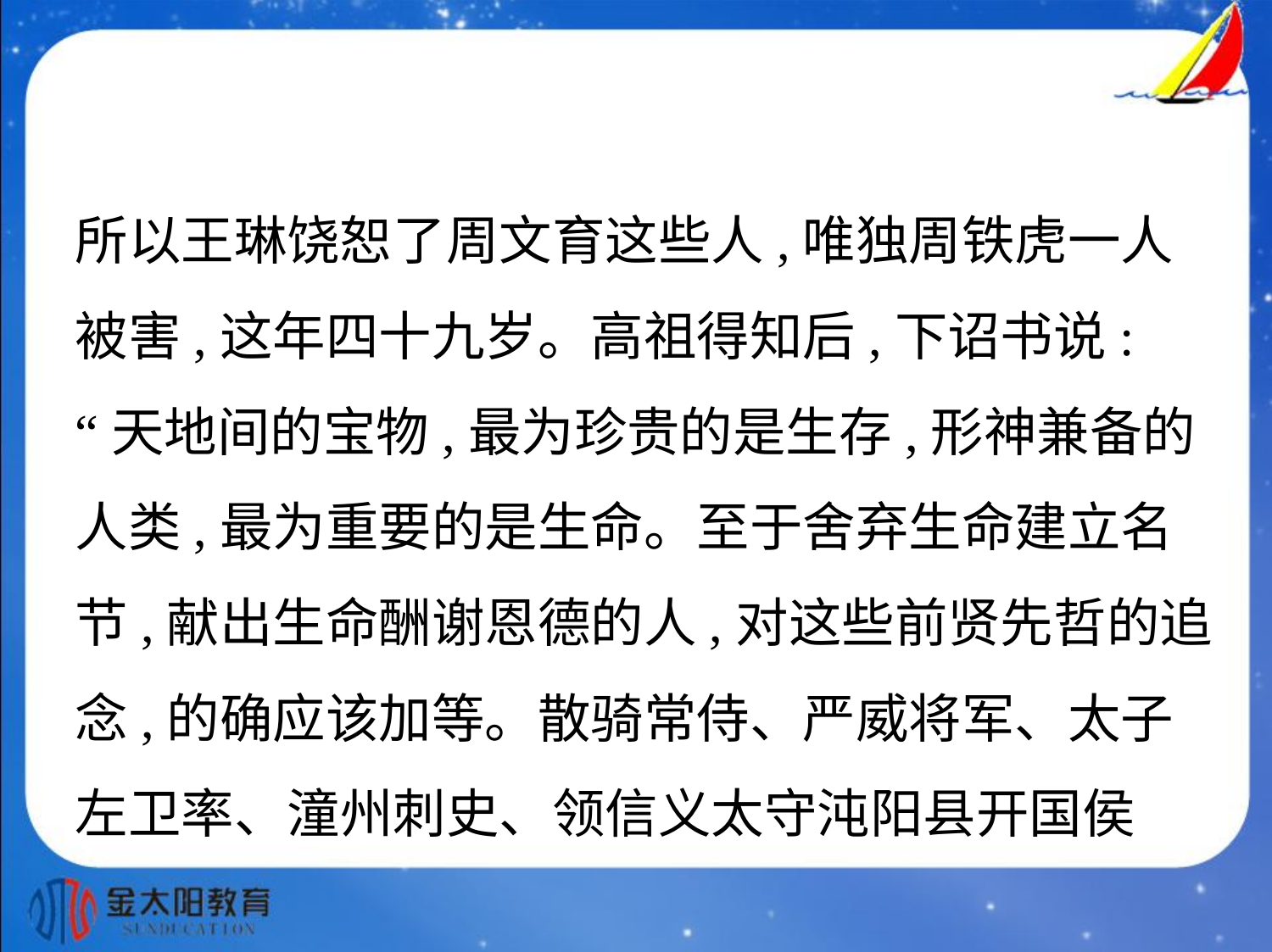

所以王琳饶恕了周文育这些人,唯独周铁虎一人
被害,这年四十九岁。高祖得知后,下诏书说:
“天地间的宝物,最为珍贵的是生存,形神兼备的
人类,最为重要的是生命。至于舍弃生命建立名
节,献出生命酬谢恩德的人,对这些前贤先哲的追
念,的确应该加等。散骑常侍、严威将军、太子
左卫率、潼州刺史、领信义太守沌阳县开国侯